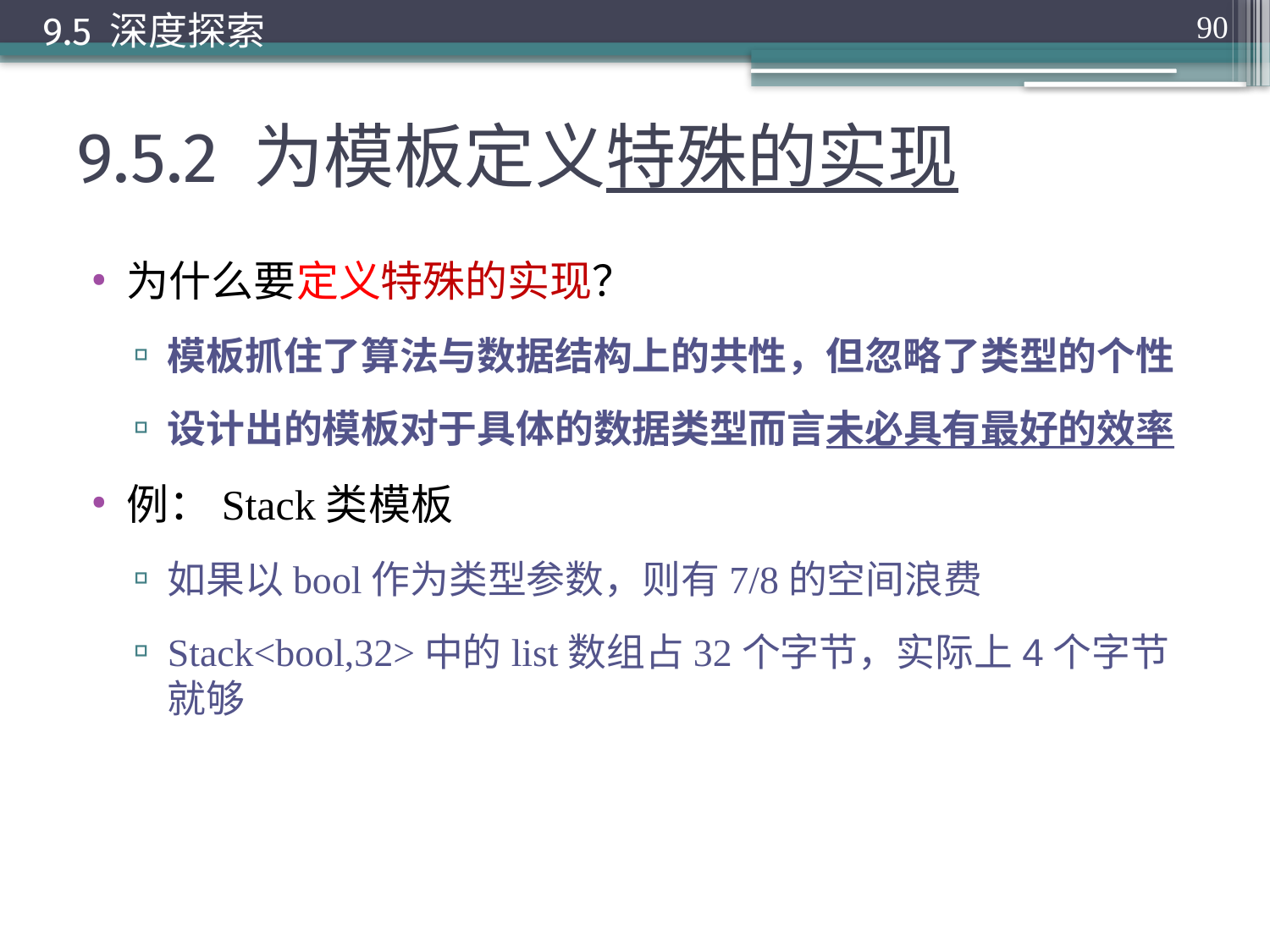

9.5 深度探索
90
# 9.5.2 为模板定义特殊的实现
为什么要定义特殊的实现？
模板抓住了算法与数据结构上的共性，但忽略了类型的个性
设计出的模板对于具体的数据类型而言未必具有最好的效率
例：Stack类模板
如果以bool作为类型参数，则有7/8的空间浪费
Stack<bool,32>中的list数组占32个字节，实际上4个字节就够